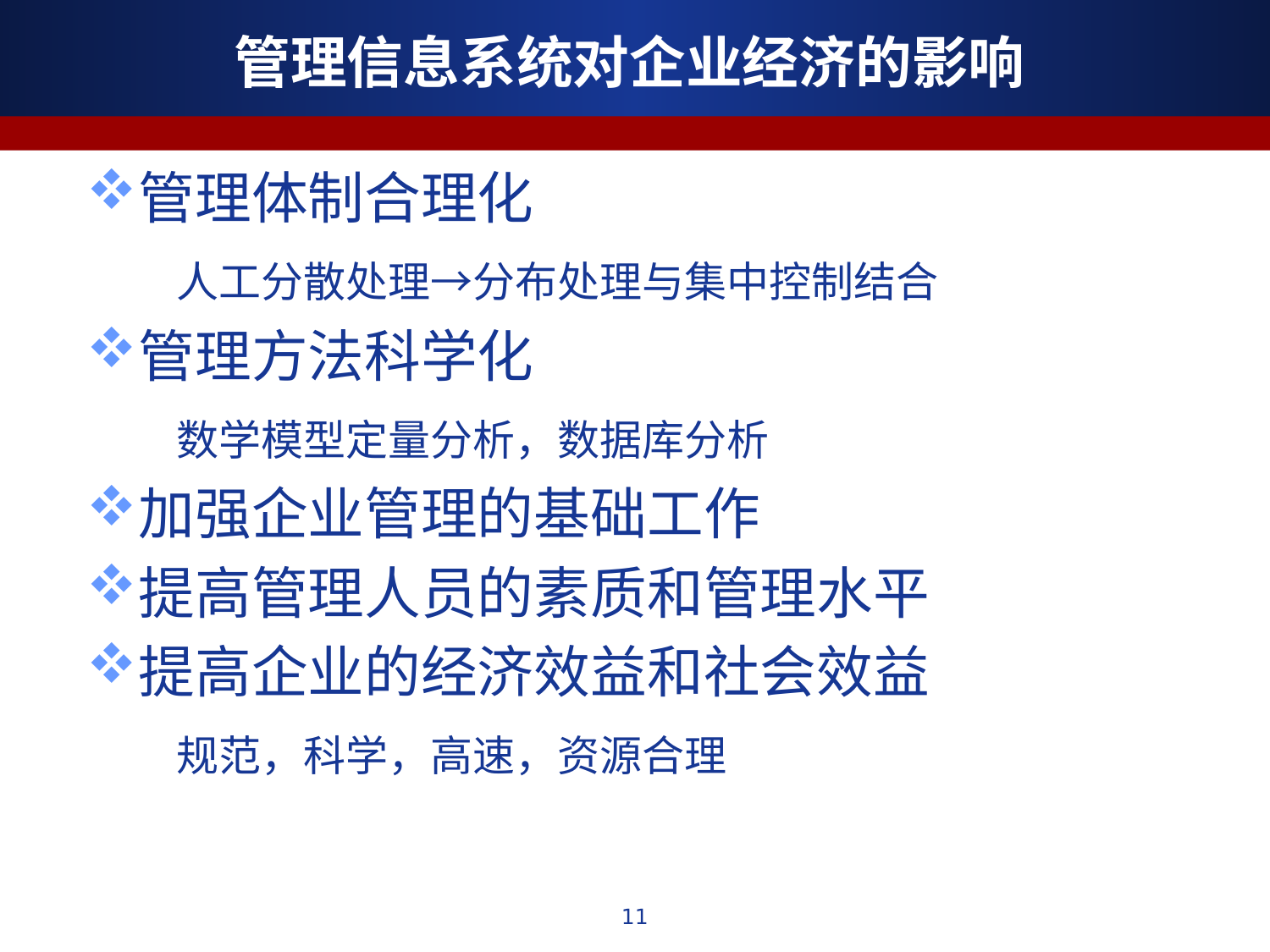

管理信息系统对企业经济的影响
管理体制合理化
      人工分散处理→分布处理与集中控制结合
管理方法科学化
      数学模型定量分析，数据库分析
加强企业管理的基础工作
提高管理人员的素质和管理水平
提高企业的经济效益和社会效益
      规范，科学，高速，资源合理
11